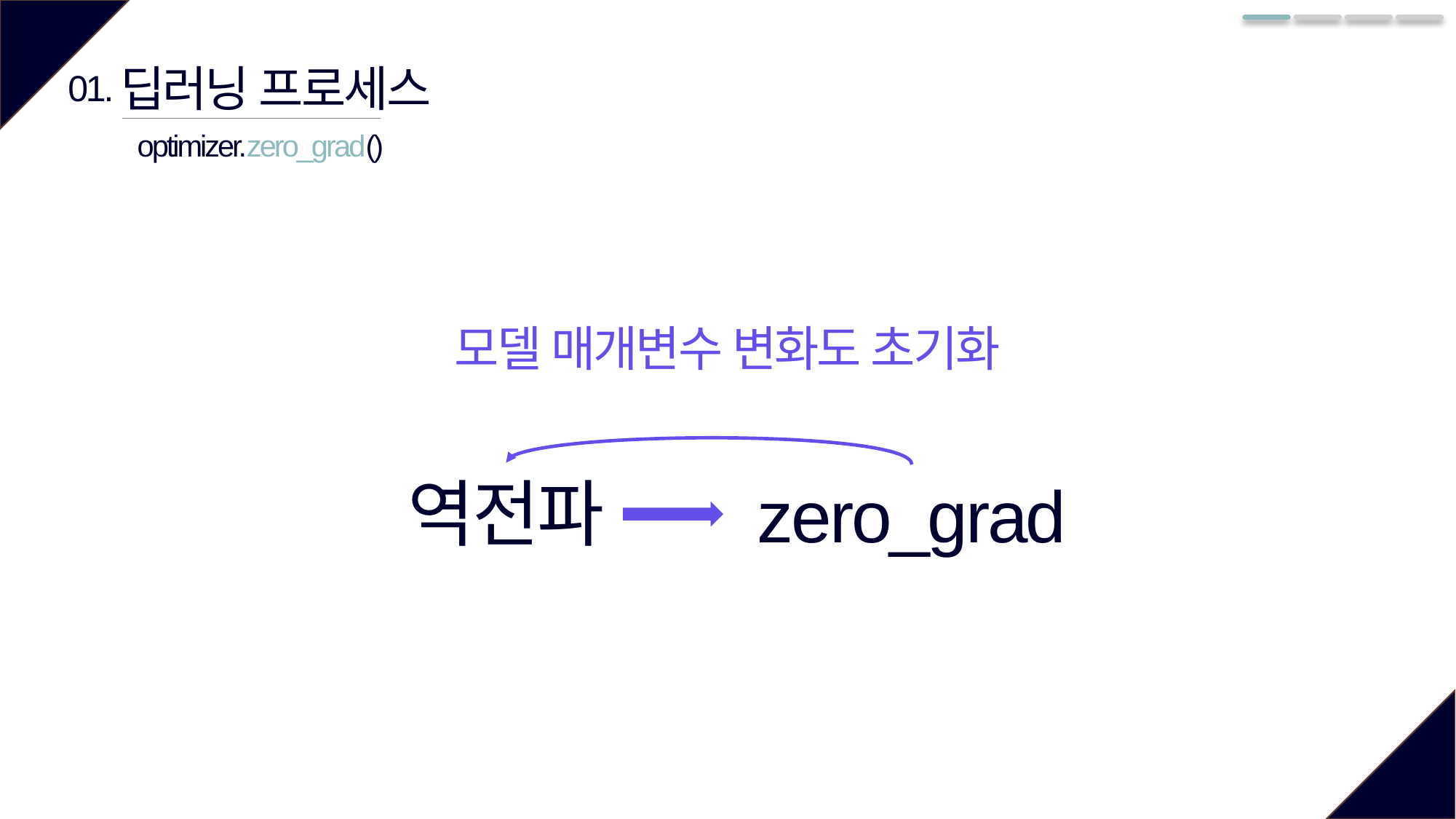

딥러닝 프로세스
01.
optimizer.zero_grad()
모델 매개변수 변화도 초기화
역전파
zero_grad